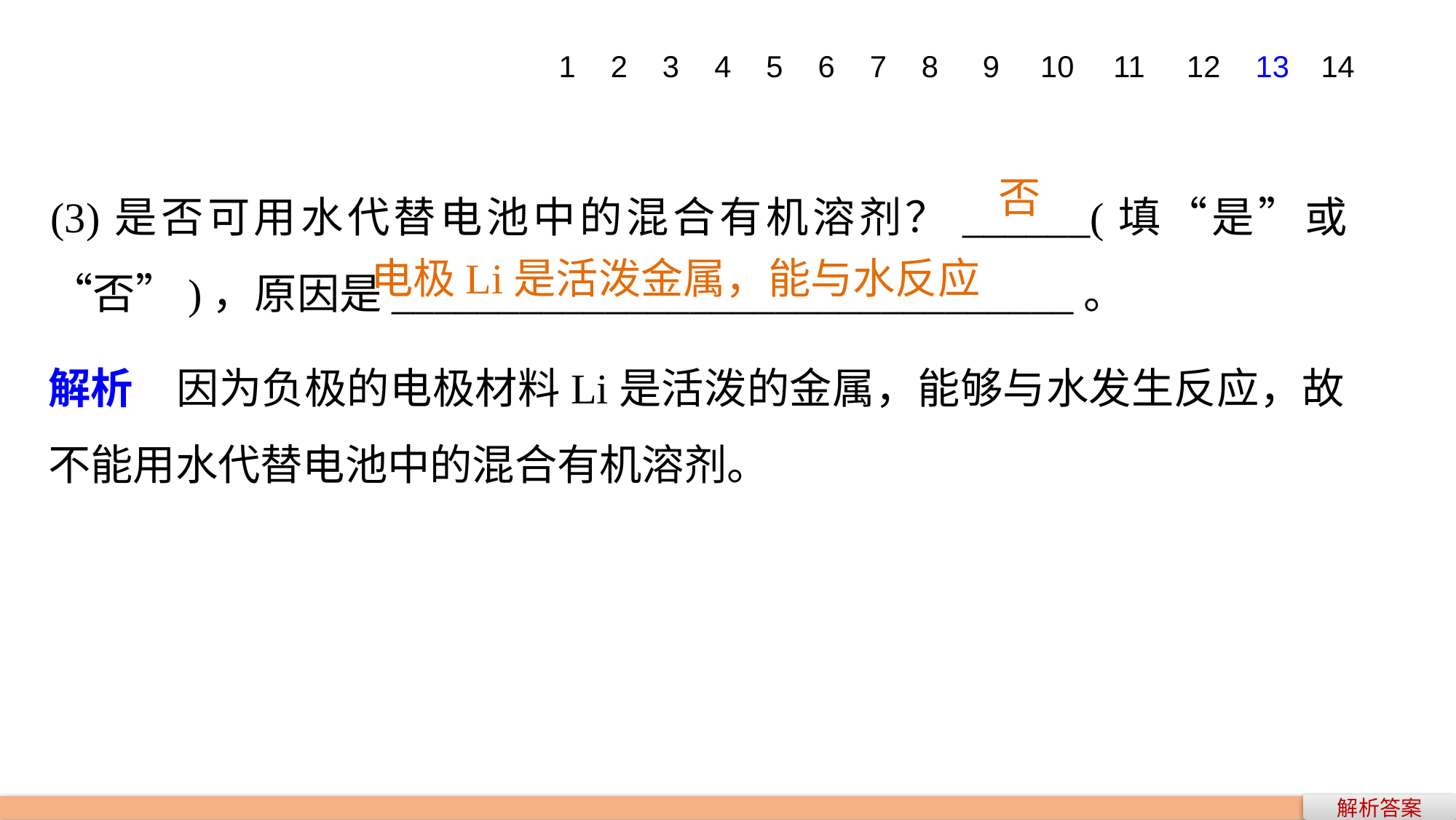

1
2
3
4
5
6
7
8
9
10
11
12
13
14
(3)是否可用水代替电池中的混合有机溶剂？______(填“是”或“否”)，原因是________________________________。
否
电极Li是活泼金属，能与水反应
解析　因为负极的电极材料Li是活泼的金属，能够与水发生反应，故不能用水代替电池中的混合有机溶剂。
解析答案